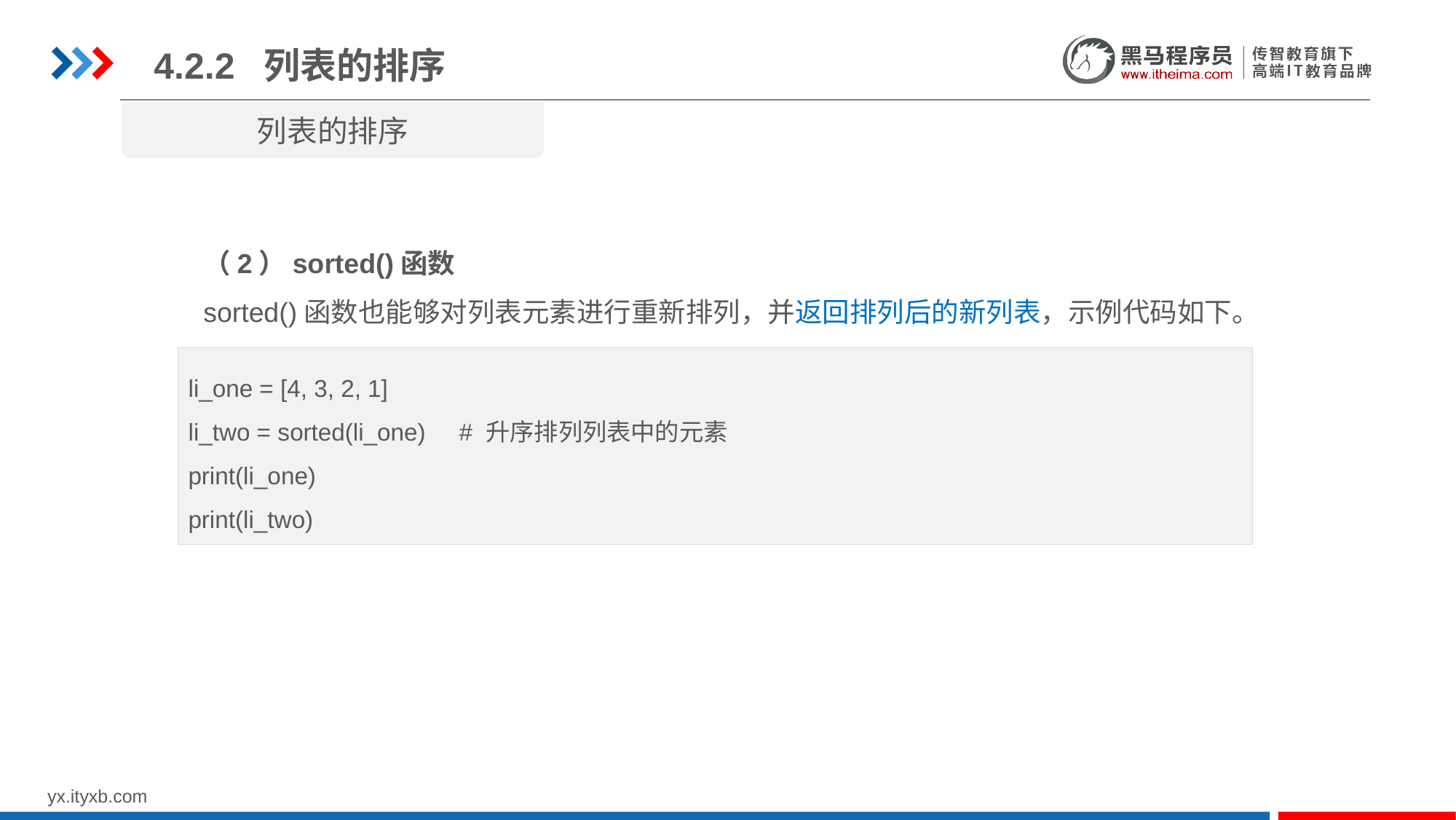

4.2.2  列表的排序

列表的排序
（2）sorted()函数
sorted()函数也能够对列表元素进行重新排列，并返回排列后的新列表，示例代码如下。
li_one = [4, 3, 2, 1]
li_two = sorted(li_one)     # 升序排列列表中的元素
print(li_one)
print(li_two)